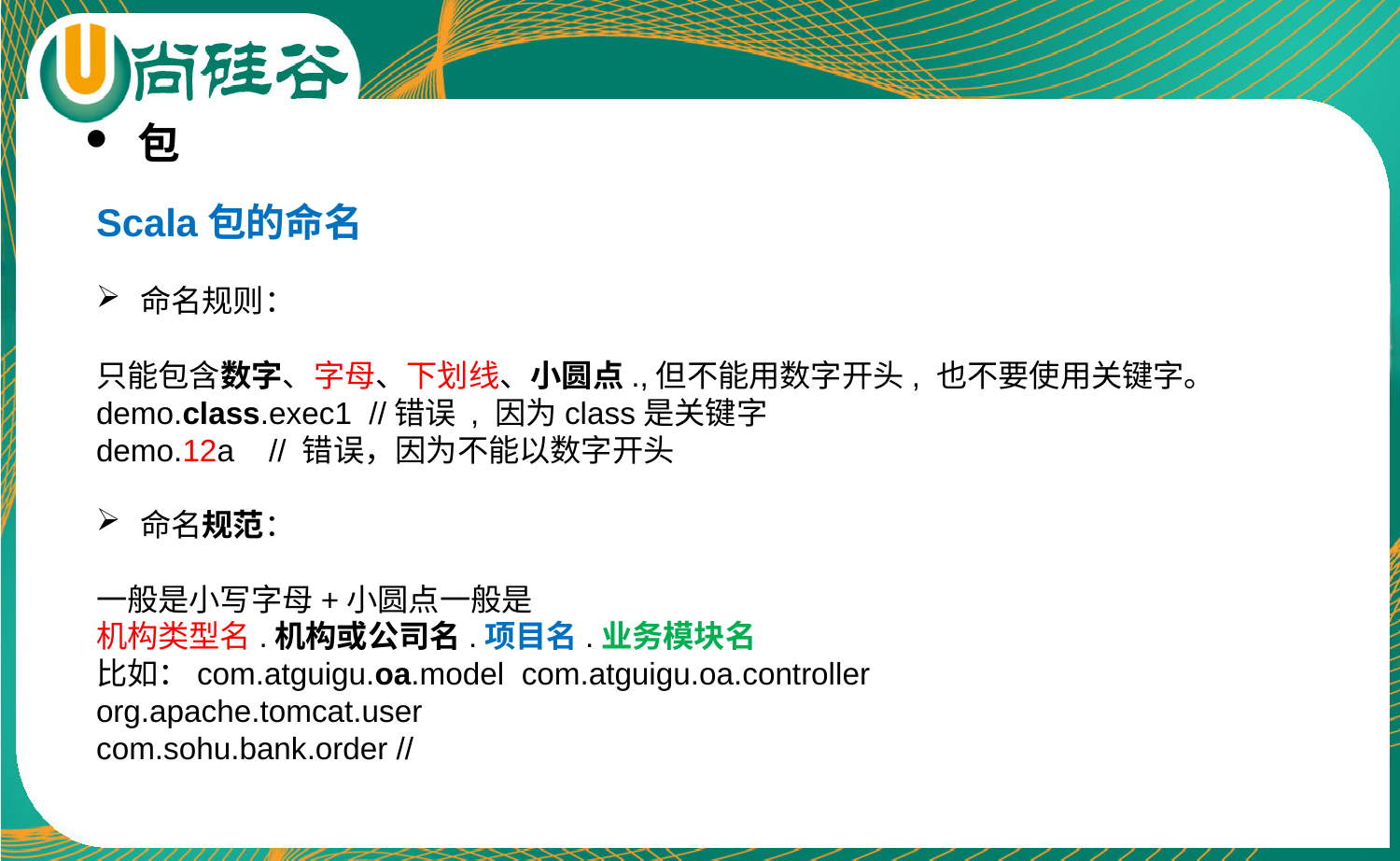

包

Scala包的命名

命名规则：

只能包含数字、字母、下划线、小圆点.,但不能用数字开头, 也不要使用关键字。
demo.class.exec1  //错误 , 因为class是关键字
demo.12a    // 错误，因为不能以数字开头

命名规范：

一般是小写字母+小圆点一般是
机构类型名.机构或公司名.项目名.业务模块名
比如：com.atguigu.oa.model  com.atguigu.oa.controller
org.apache.tomcat.user
com.sohu.bank.order //